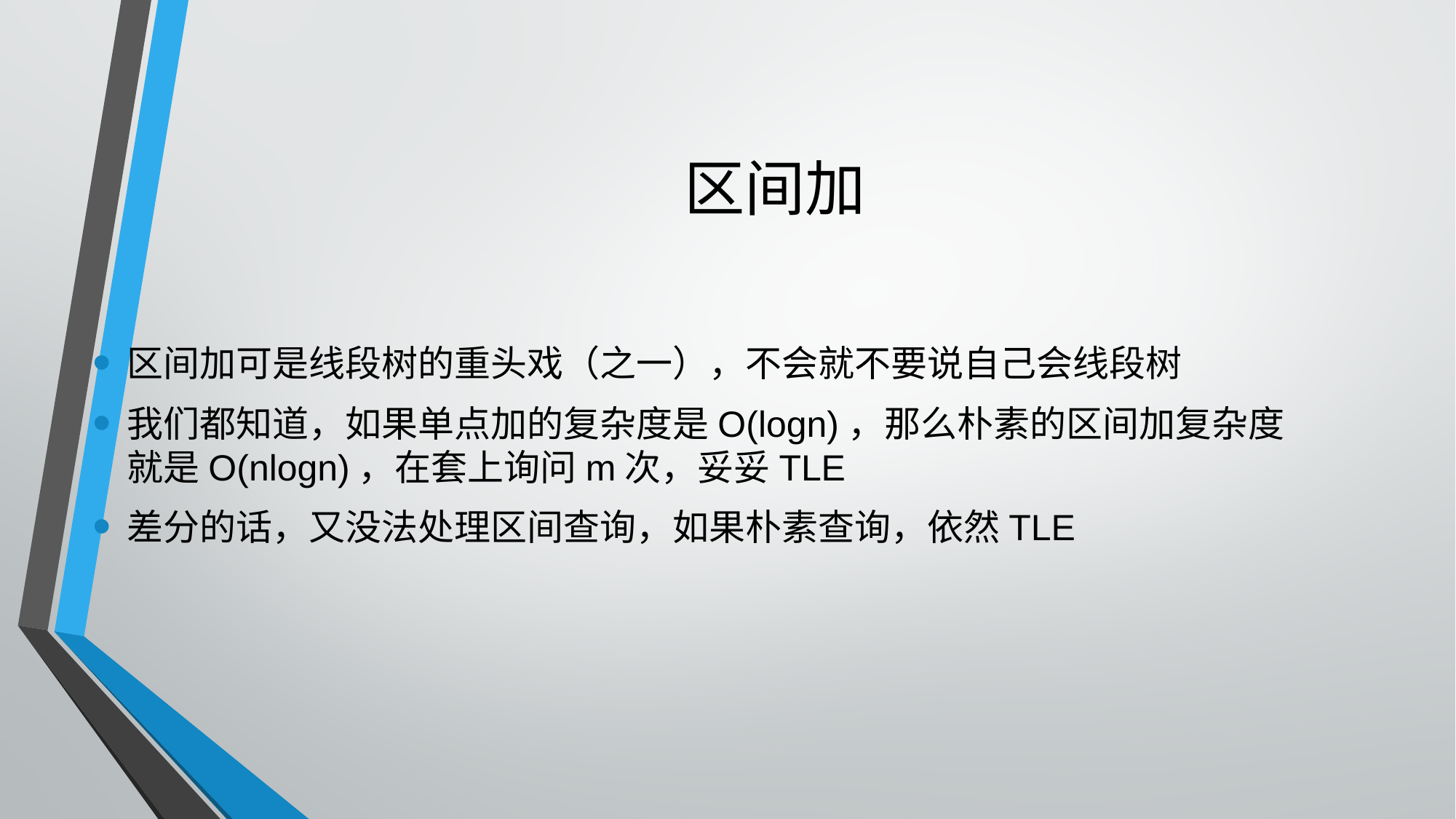

# 区间加
区间加可是线段树的重头戏（之一），不会就不要说自己会线段树
我们都知道，如果单点加的复杂度是O(logn)，那么朴素的区间加复杂度就是O(nlogn)，在套上询问m次，妥妥TLE
差分的话，又没法处理区间查询，如果朴素查询，依然TLE